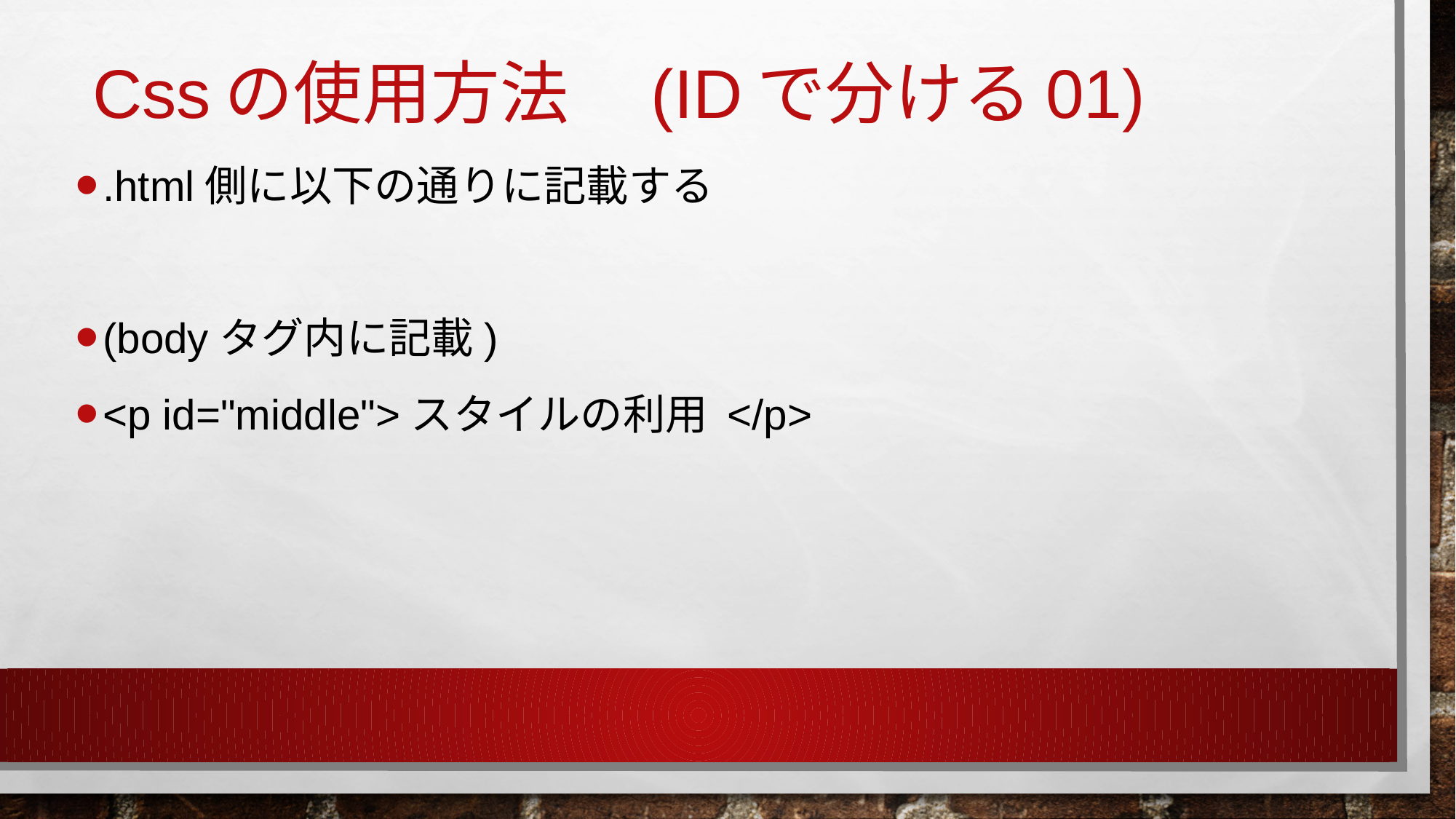

# Cssの使用方法　(IDで分ける01)
.html側に以下の通りに記載する

(bodyタグ内に記載)
<p id="middle">スタイルの利用 </p>